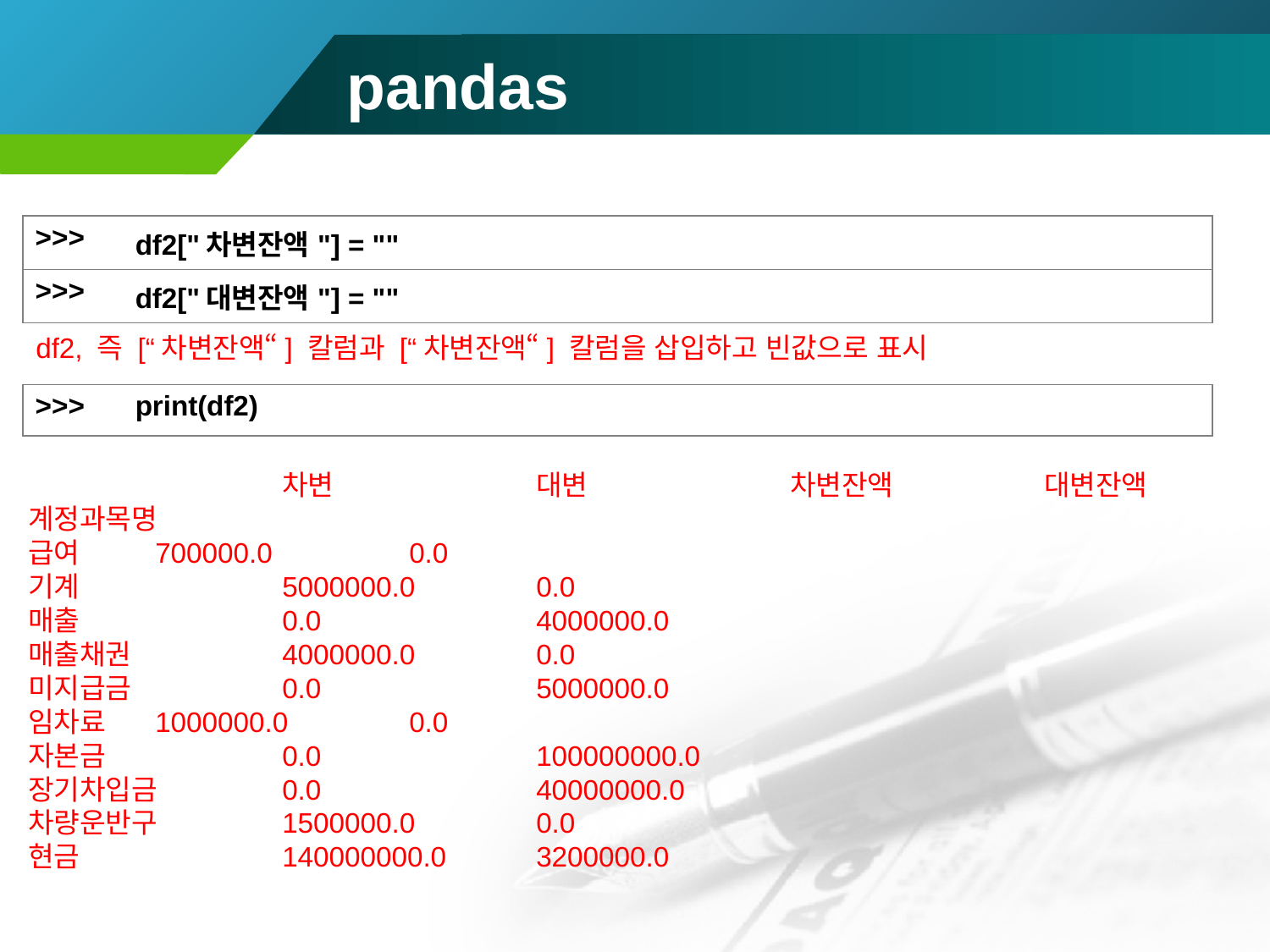

# pandas
| >>> | df2["차변잔액"] = "" |
| --- | --- |
| >>> | df2["대변잔액"] = "" |
df2, 즉 [“차변잔액“] 칼럼과 [“차변잔액“] 칼럼을 삽입하고 빈값으로 표시
| >>> | print(df2) |
| --- | --- |
		차변		대변		차변잔액		대변잔액
계정과목명
급여        	700000.0         	0.0
기계       		5000000.0          	0.0
매출             	0.0    		4000000.0
매출채권     	4000000.0          	0.0
미지급금           	0.0    		5000000.0
임차료      	1000000.0          	0.0
자본금            	0.0  		100000000.0
장기차입금          	0.0   		40000000.0
차량운반구    	1500000.0          	0.0
현금     		140000000.0    	3200000.0